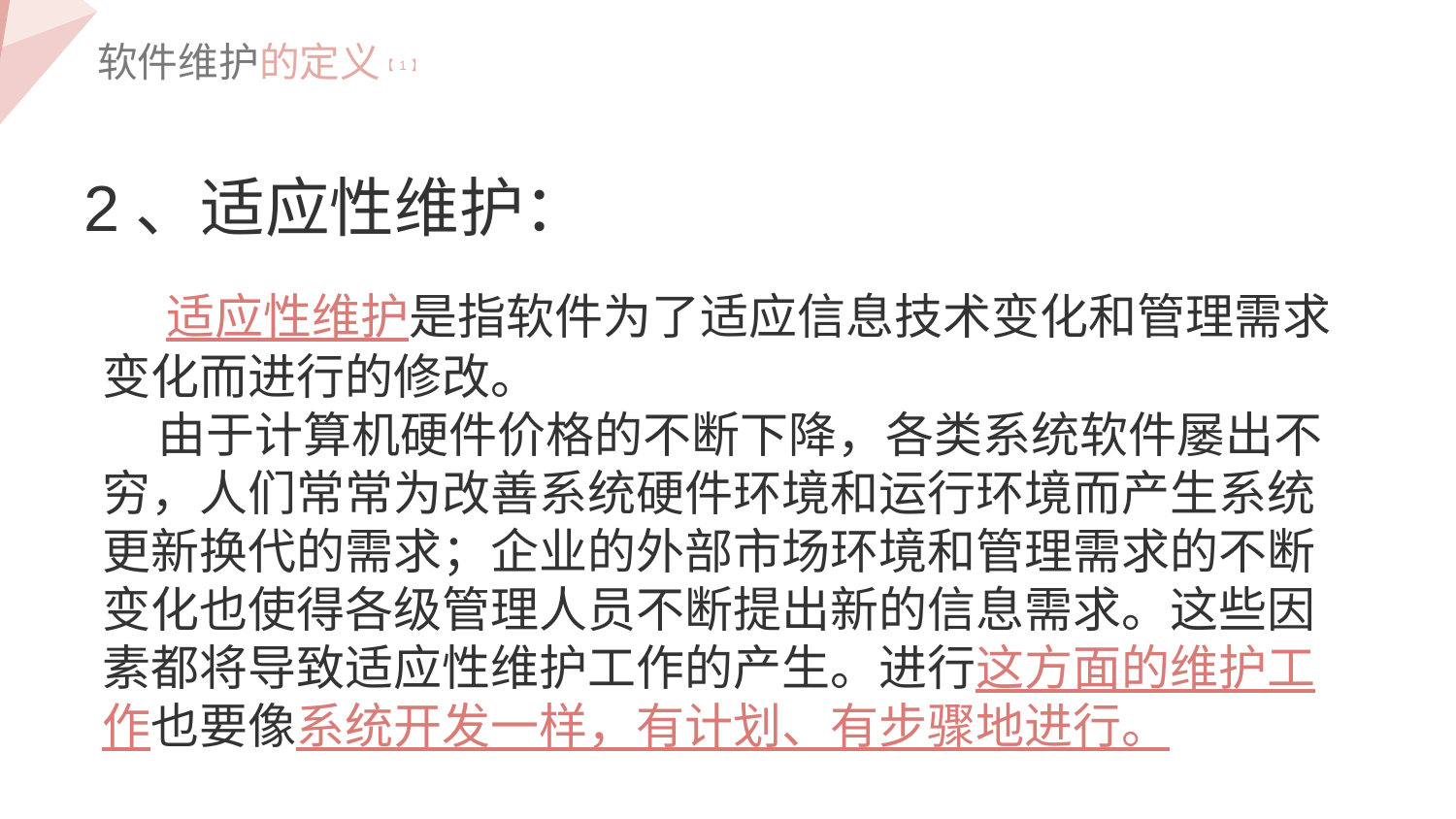

软件维护的定义【1】
2、适应性维护：
    适应性维护是指软件为了适应信息技术变化和管理需求变化而进行的修改。
    由于计算机硬件价格的不断下降，各类系统软件屡出不穷，人们常常为改善系统硬件环境和运行环境而产生系统更新换代的需求；企业的外部市场环境和管理需求的不断变化也使得各级管理人员不断提出新的信息需求。这些因素都将导致适应性维护工作的产生。进行这方面的维护工作也要像系统开发一样，有计划、有步骤地进行。